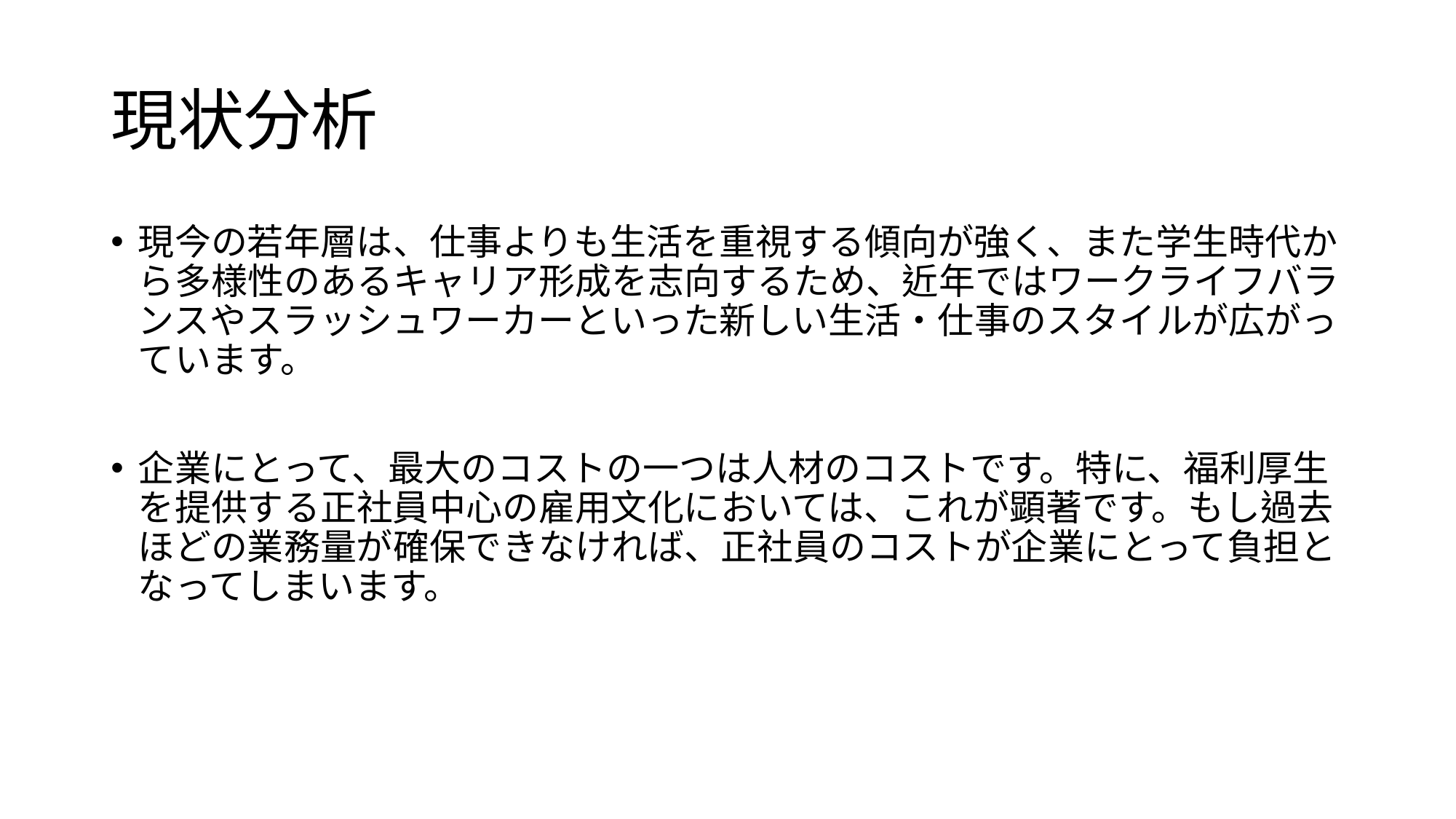

# 現状分析
現今の若年層は、仕事よりも生活を重視する傾向が強く、また学生時代から多様性のあるキャリア形成を志向するため、近年ではワークライフバランスやスラッシュワーカーといった新しい生活・仕事のスタイルが広がっています。

企業にとって、最大のコストの一つは人材のコストです。特に、福利厚生を提供する正社員中心の雇用文化においては、これが顕著です。もし過去ほどの業務量が確保できなければ、正社員のコストが企業にとって負担となってしまいます。